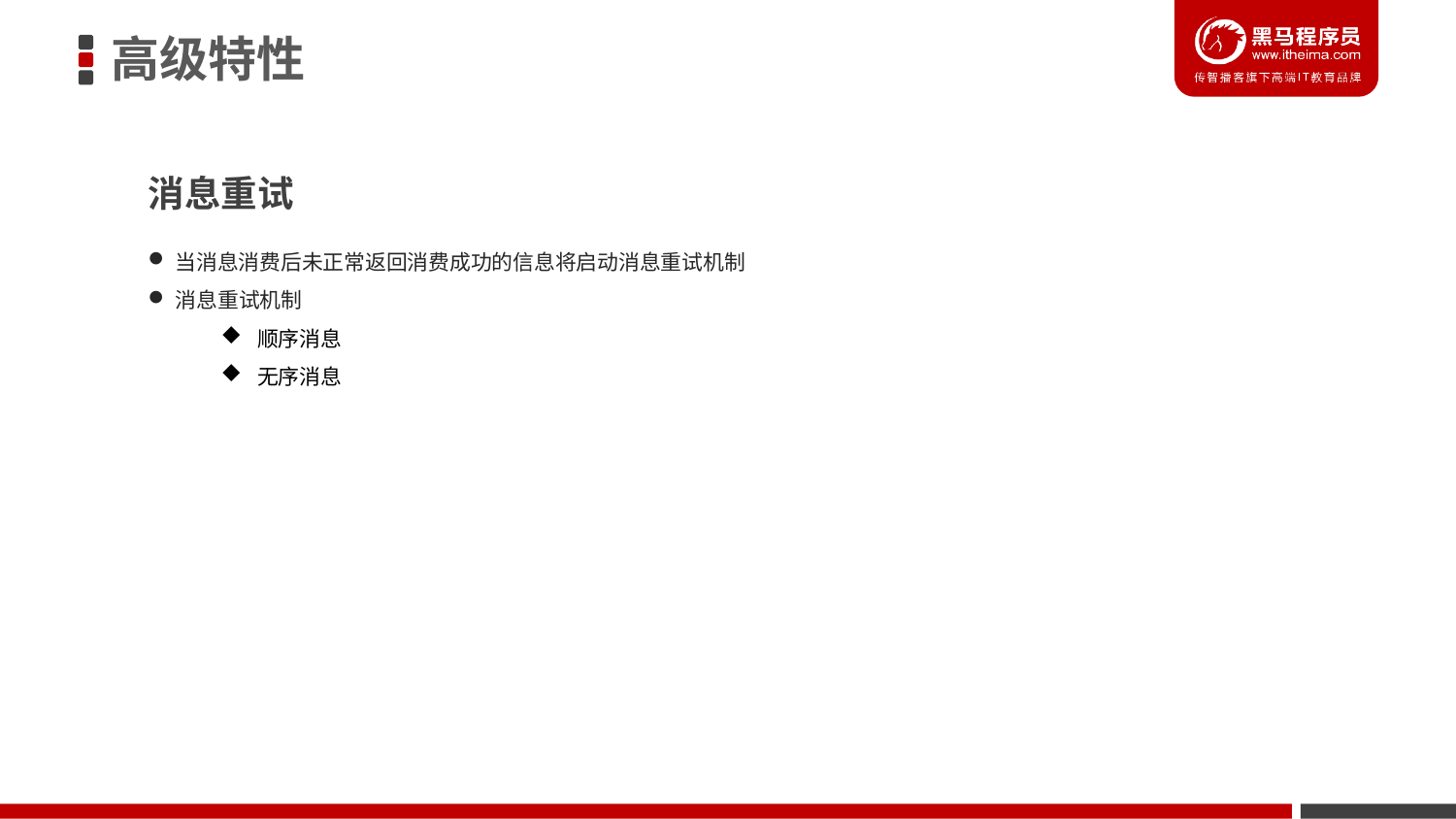

高级特性
消息重试
当消息消费后未正常返回消费成功的信息将启动消息重试机制
消息重试机制
顺序消息
无序消息